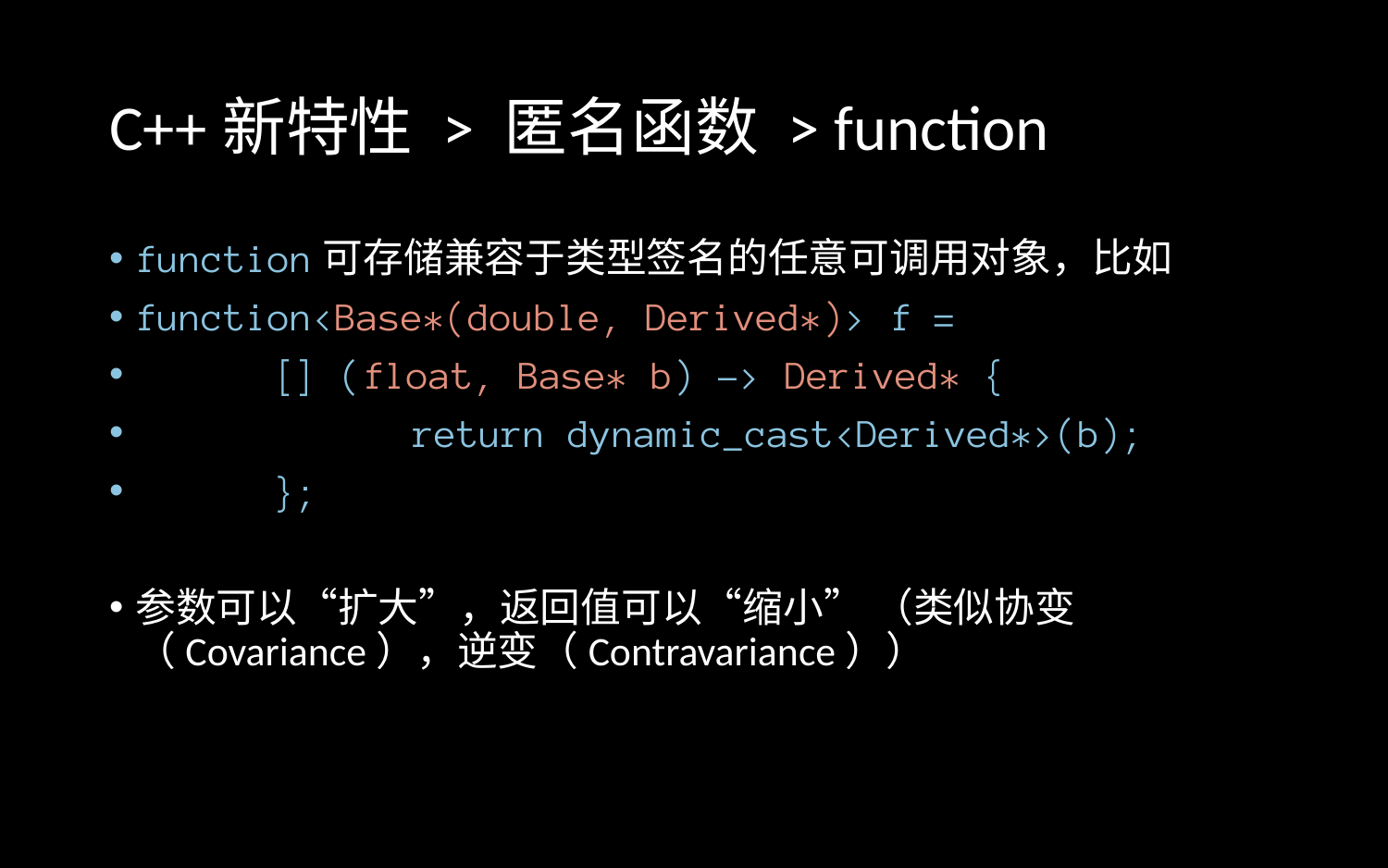

# C++新特性 > 匿名函数 > function
function可存储兼容于类型签名的任意可调用对象，比如
function<Base*(double, Derived*)> f =
	[] (float, Base* b) -> Derived* {
		return dynamic_cast<Derived*>(b);
	};

参数可以“扩大”，返回值可以“缩小” （类似协变（Covariance），逆变（Contravariance））